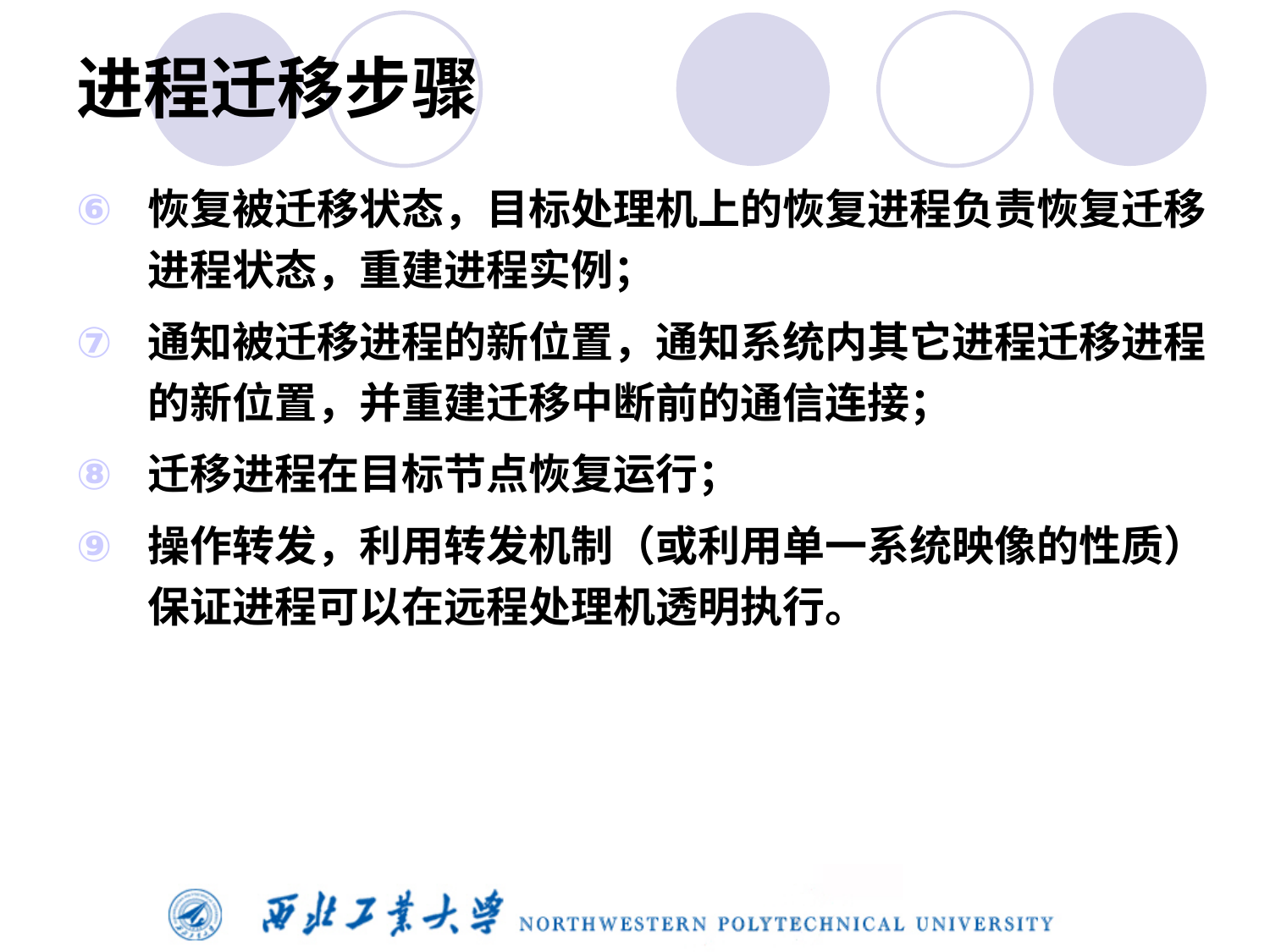

# 进程迁移步骤
恢复被迁移状态，目标处理机上的恢复进程负责恢复迁移进程状态，重建进程实例；
通知被迁移进程的新位置，通知系统内其它进程迁移进程的新位置，并重建迁移中断前的通信连接；
迁移进程在目标节点恢复运行；
操作转发，利用转发机制（或利用单一系统映像的性质）保证进程可以在远程处理机透明执行。